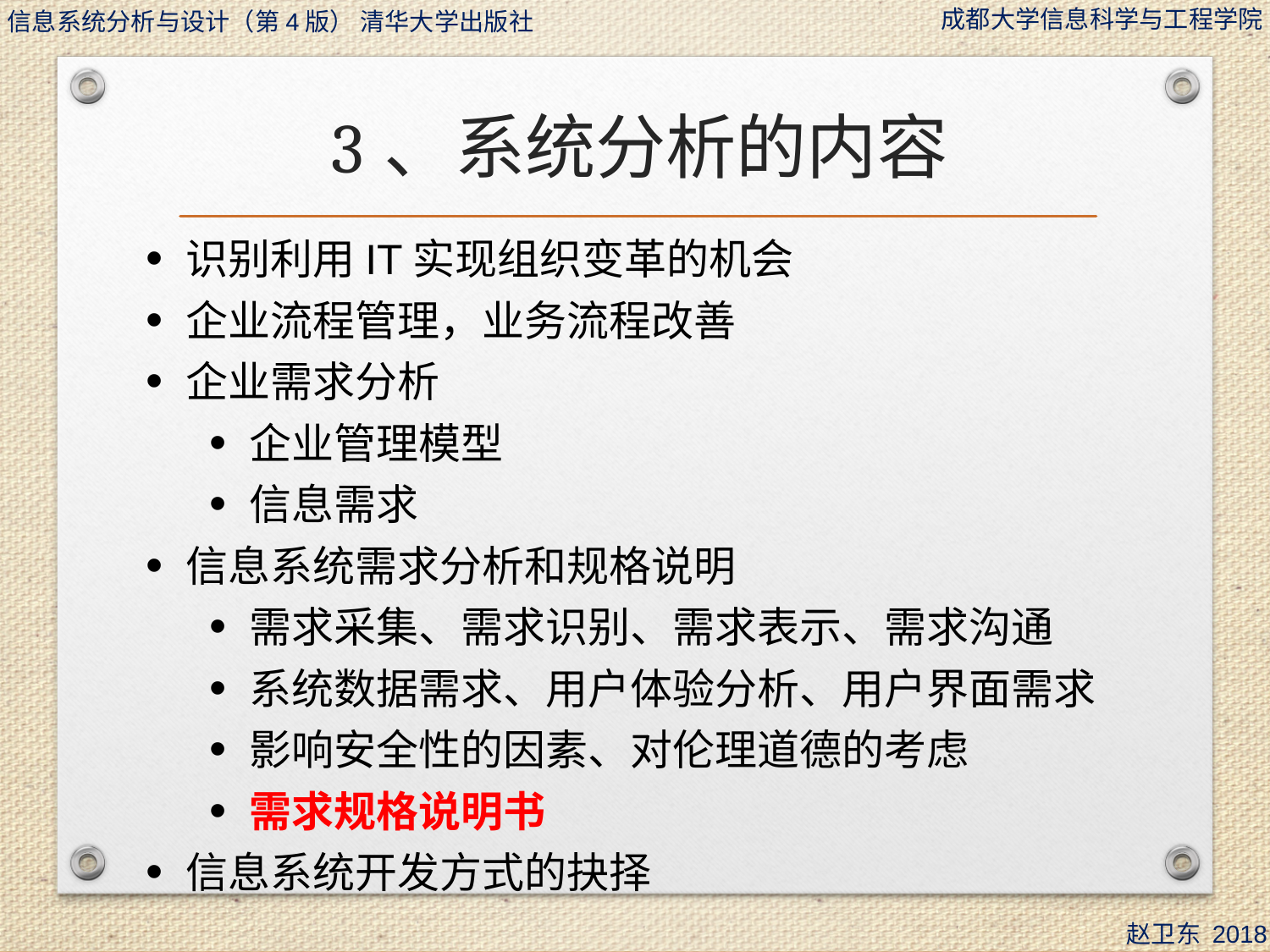

# 3、系统分析的内容
识别利用IT实现组织变革的机会
企业流程管理，业务流程改善
企业需求分析
企业管理模型
信息需求
信息系统需求分析和规格说明
需求采集、需求识别、需求表示、需求沟通
系统数据需求、用户体验分析、用户界面需求
影响安全性的因素、对伦理道德的考虑
需求规格说明书
信息系统开发方式的抉择